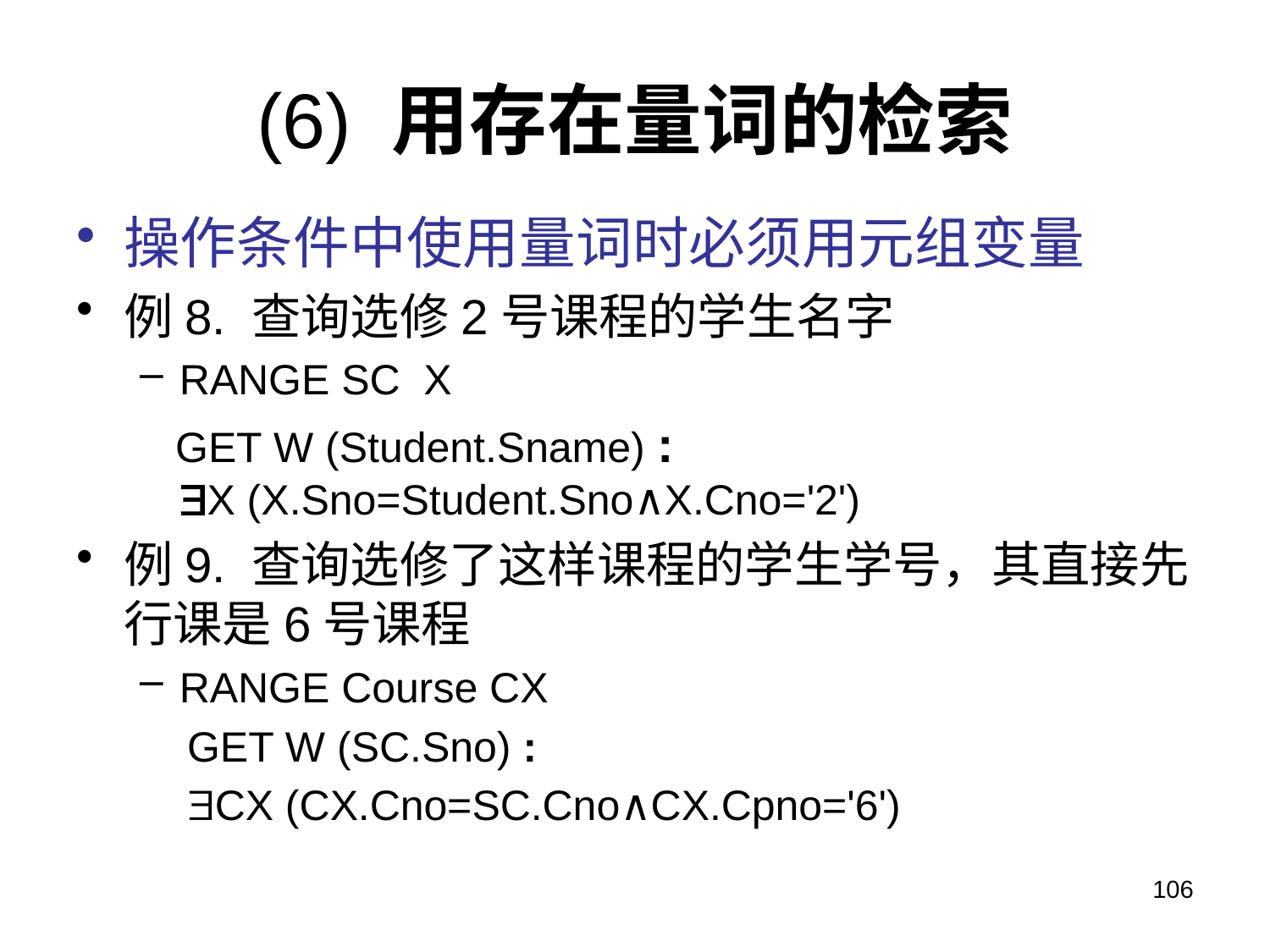

# (6) 用存在量词的检索
操作条件中使用量词时必须用元组变量
例8. 查询选修2号课程的学生名字
RANGE SC  X
   GET W (Student.Sname) :
∃X (X.Sno=Student.Sno∧X.Cno='2')
例9. 查询选修了这样课程的学生学号，其直接先行课是6号课程
RANGE Course CX
    GET W (SC.Sno) :
    ∃CX (CX.Cno=SC.Cno∧CX.Cpno='6')

106